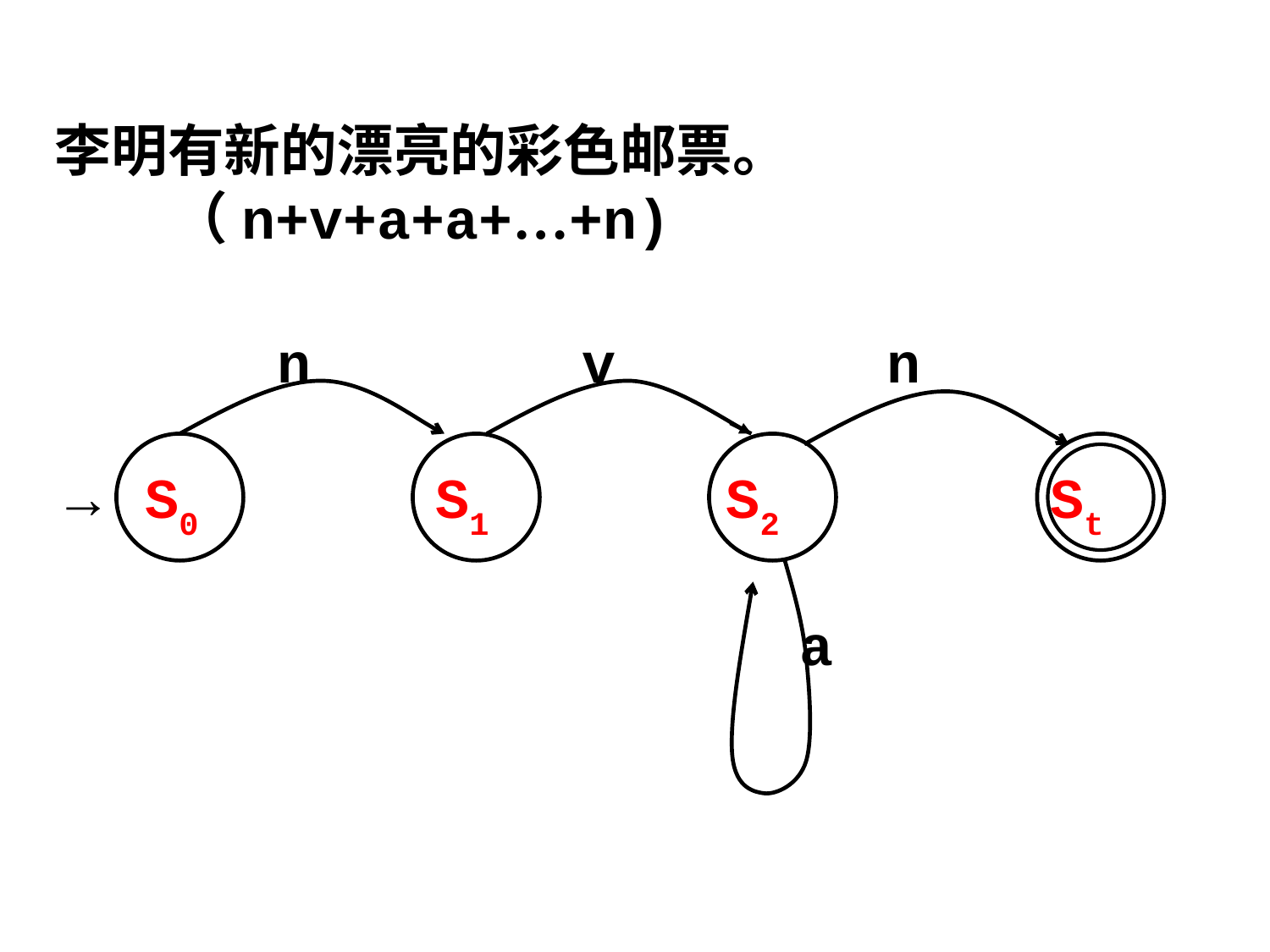

李明有新的漂亮的彩色邮票。
        （n+v+a+a+…+n)

       n        v        n

→ S0       S1       S2        St

                      a